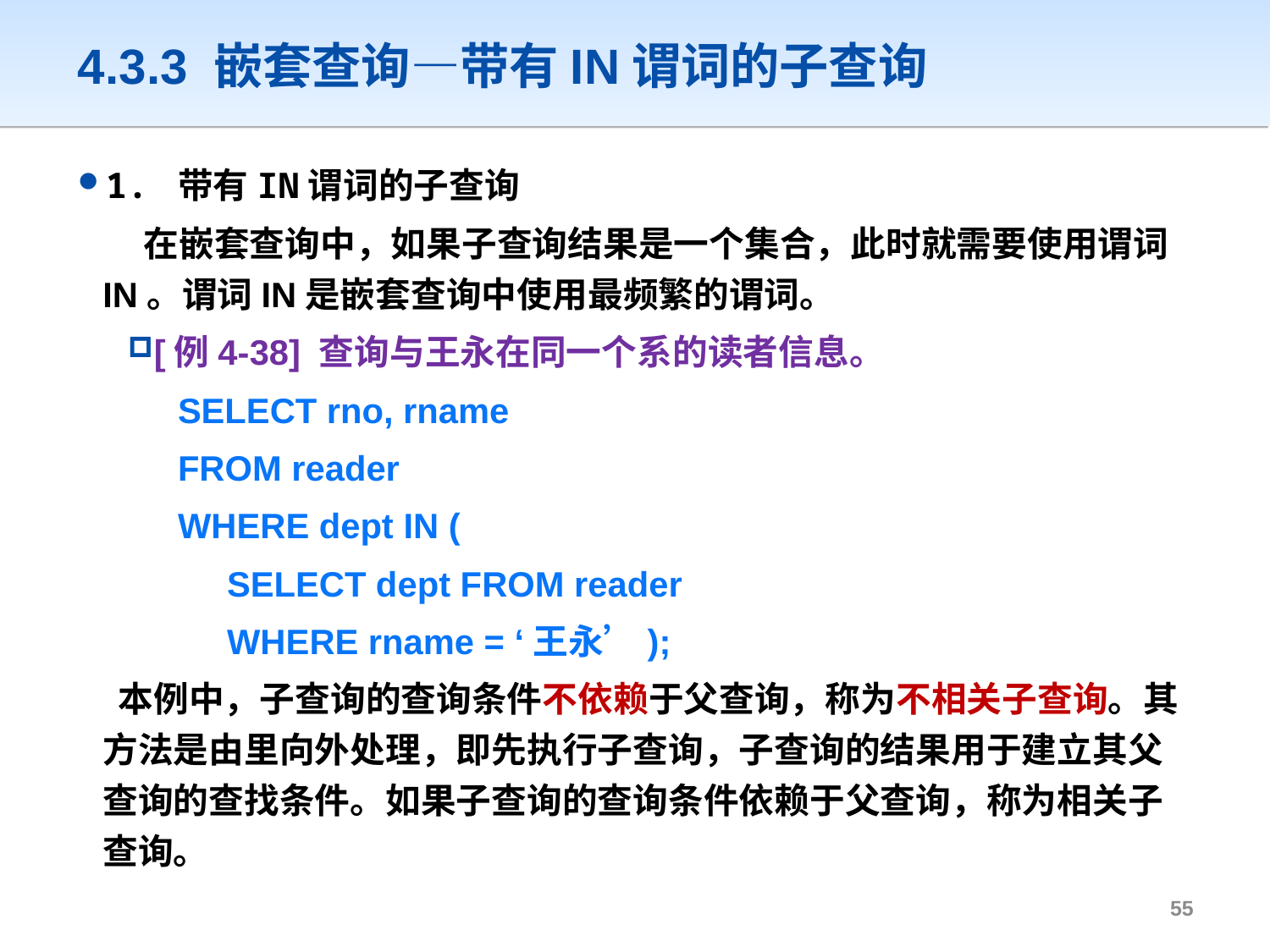

# 4.3.3 嵌套查询—带有IN谓词的子查询
1. 带有IN谓词的子查询
	    在嵌套查询中，如果子查询结果是一个集合，此时就需要使用谓词IN。谓词IN是嵌套查询中使用最频繁的谓词。
[例4-38] 查询与王永在同一个系的读者信息。
SELECT rno, rname
FROM reader
WHERE dept IN (
SELECT dept FROM reader
WHERE rname = ‘王永’);
    本例中，子查询的查询条件不依赖于父查询，称为不相关子查询。其方法是由里向外处理，即先执行子查询，子查询的结果用于建立其父查询的查找条件。如果子查询的查询条件依赖于父查询，称为相关子查询。

55